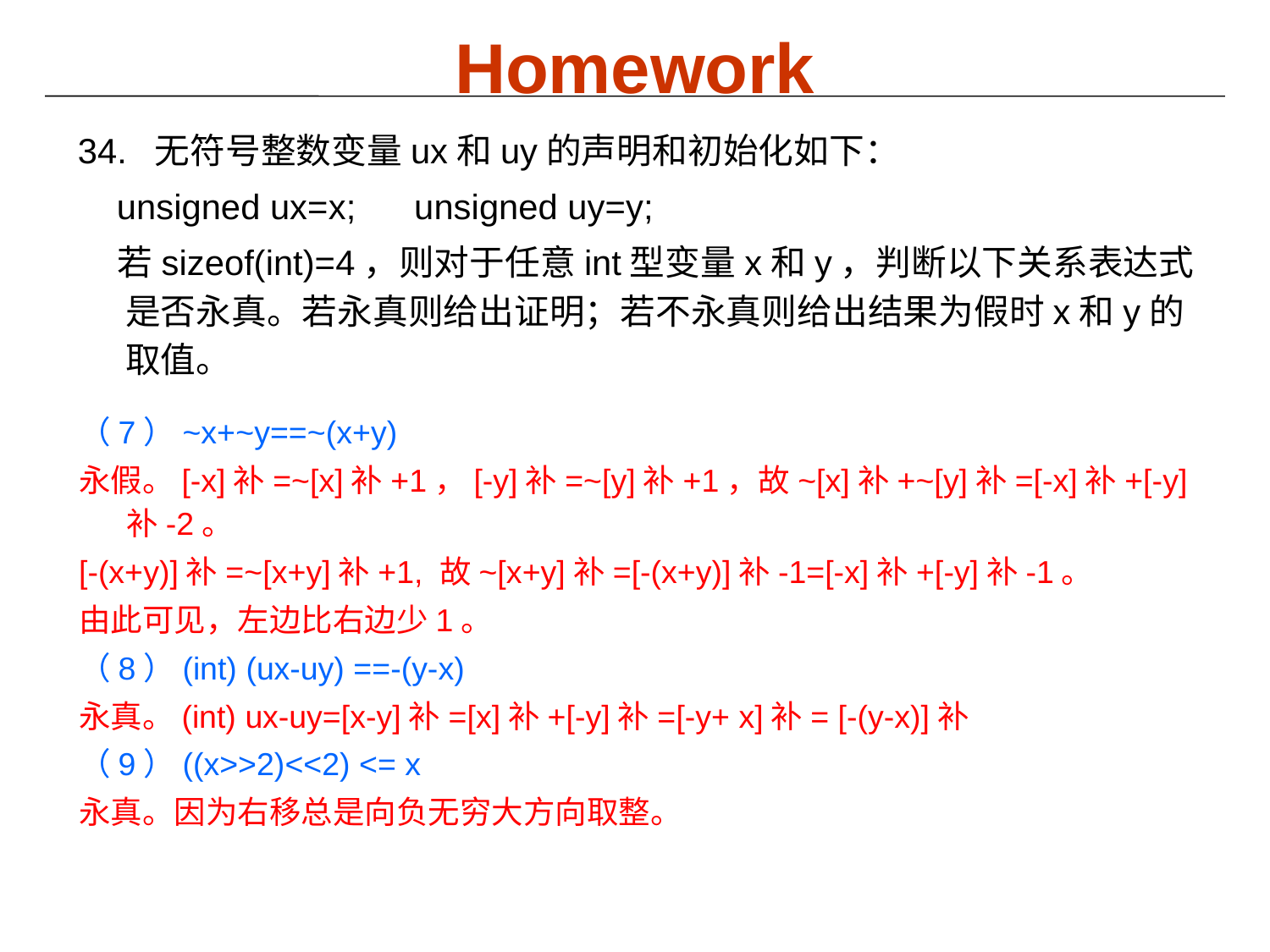

# Homework
34.  无符号整数变量ux和uy的声明和初始化如下：
    unsigned ux=x;      unsigned uy=y;
    若sizeof(int)=4，则对于任意int型变量x和y，判断以下关系表达式是否永真。若永真则给出证明；若不永真则给出结果为假时x和y的取值。
（7）~x+~y==~(x+y)
永假。[-x]补=~[x]补+1，[-y]补=~[y]补+1，故~[x]补+~[y]补=[-x]补+[-y]补-2。
[-(x+y)]补=~[x+y]补+1, 故~[x+y]补=[-(x+y)]补-1=[-x]补+[-y]补-1。
由此可见，左边比右边少1。
（8）(int) (ux-uy) ==-(y-x)
永真。(int) ux-uy=[x-y]补=[x]补+[-y]补=[-y+ x]补= [-(y-x)]补
（9）((x>>2)<<2) <= x
永真。因为右移总是向负无穷大方向取整。